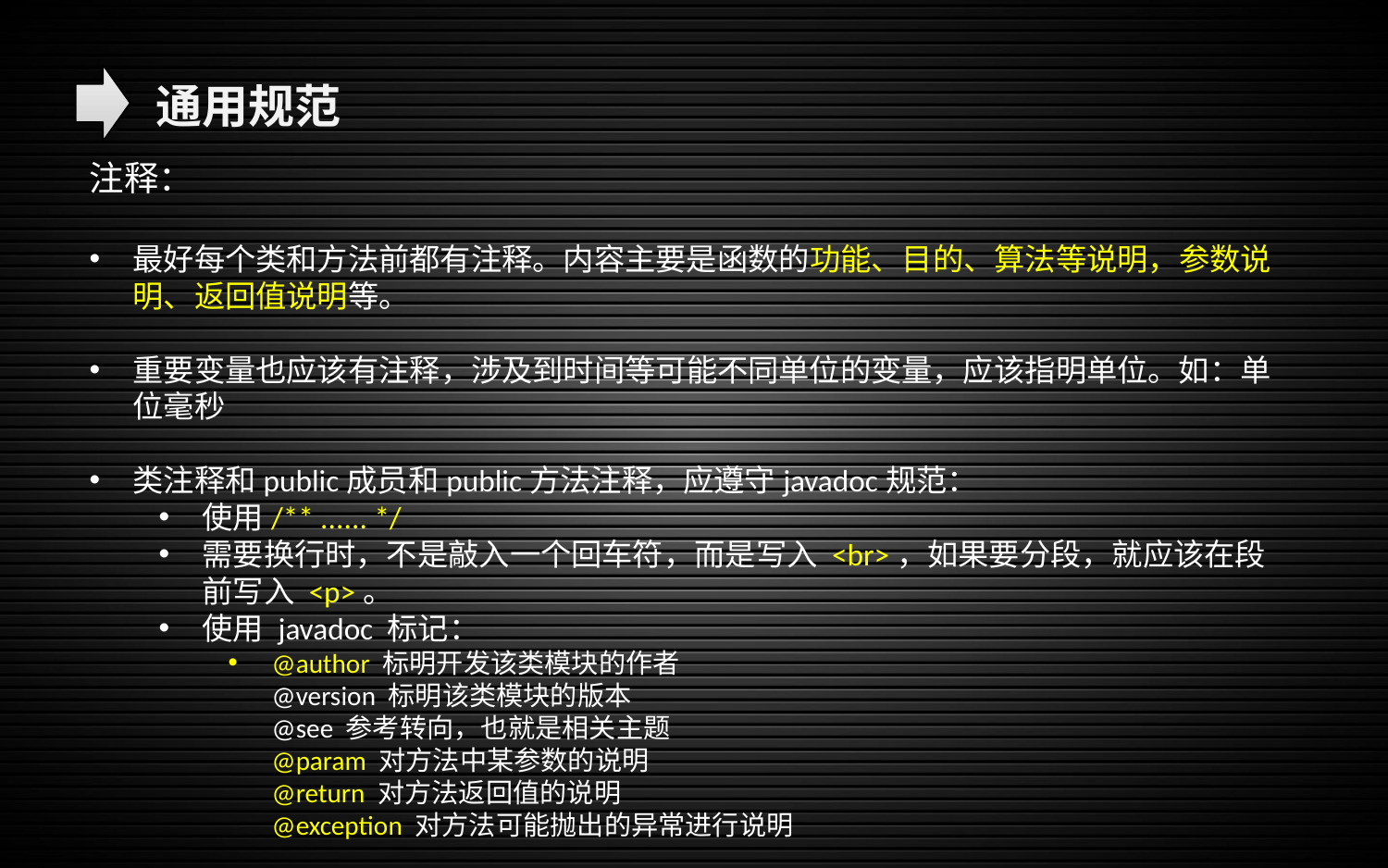

通用规范
注释：

最好每个类和方法前都有注释。内容主要是函数的功能、目的、算法等说明，参数说明、返回值说明等。

重要变量也应该有注释，涉及到时间等可能不同单位的变量，应该指明单位。如：单位毫秒

类注释和public成员和public方法注释，应遵守javadoc规范：
使用/** ...... */
需要换行时，不是敲入一个回车符，而是写入 <br>，如果要分段，就应该在段前写入 <p>。
使用 javadoc 标记：
@author 标明开发该类模块的作者
@version 标明该类模块的版本
@see 参考转向，也就是相关主题
@param 对方法中某参数的说明
@return 对方法返回值的说明
@exception 对方法可能抛出的异常进行说明